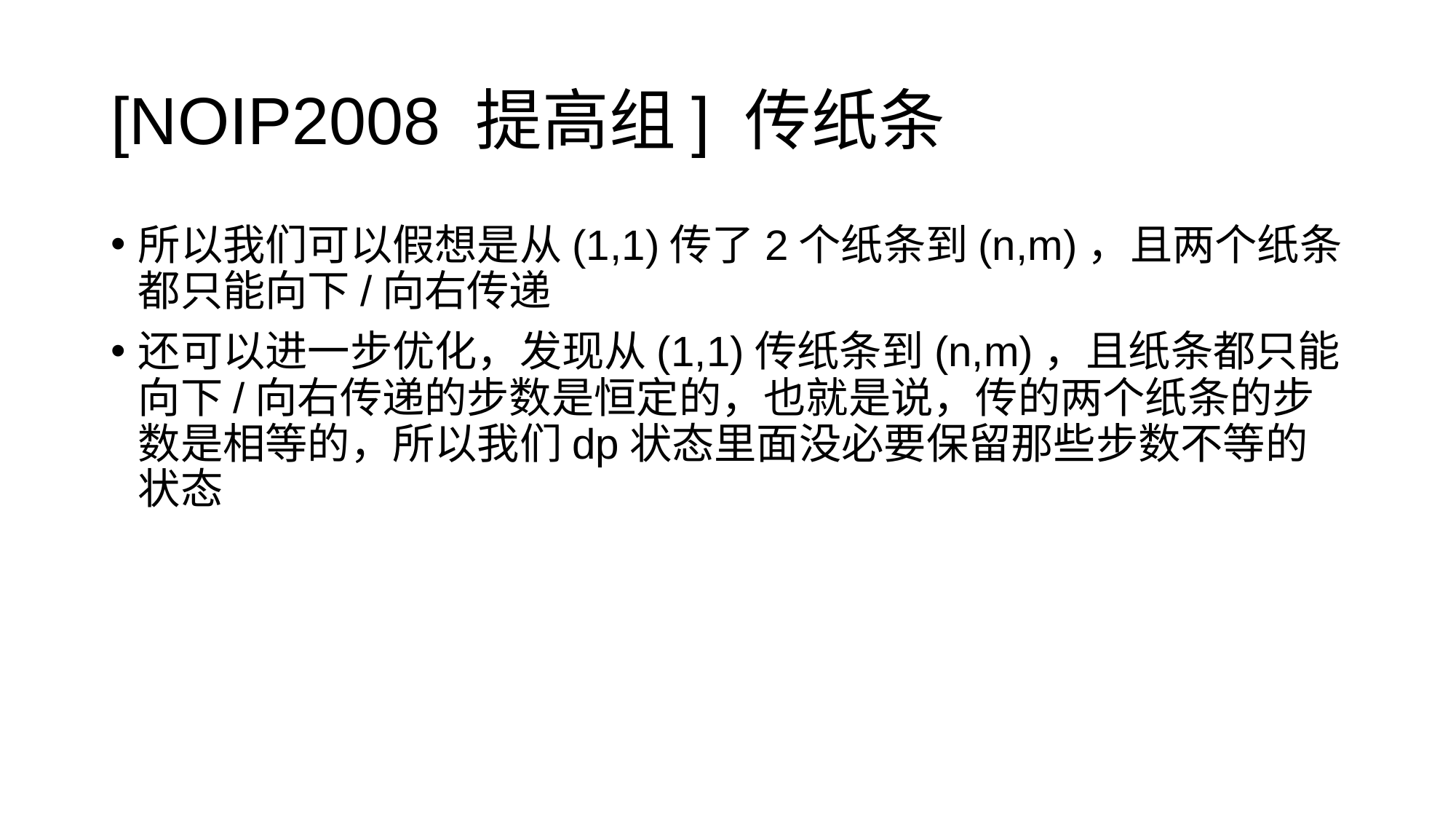

# [NOIP2008 提高组] 传纸条
所以我们可以假想是从(1,1)传了2个纸条到(n,m)，且两个纸条都只能向下/向右传递
还可以进一步优化，发现从(1,1)传纸条到(n,m)，且纸条都只能向下/向右传递的步数是恒定的，也就是说，传的两个纸条的步数是相等的，所以我们dp状态里面没必要保留那些步数不等的状态